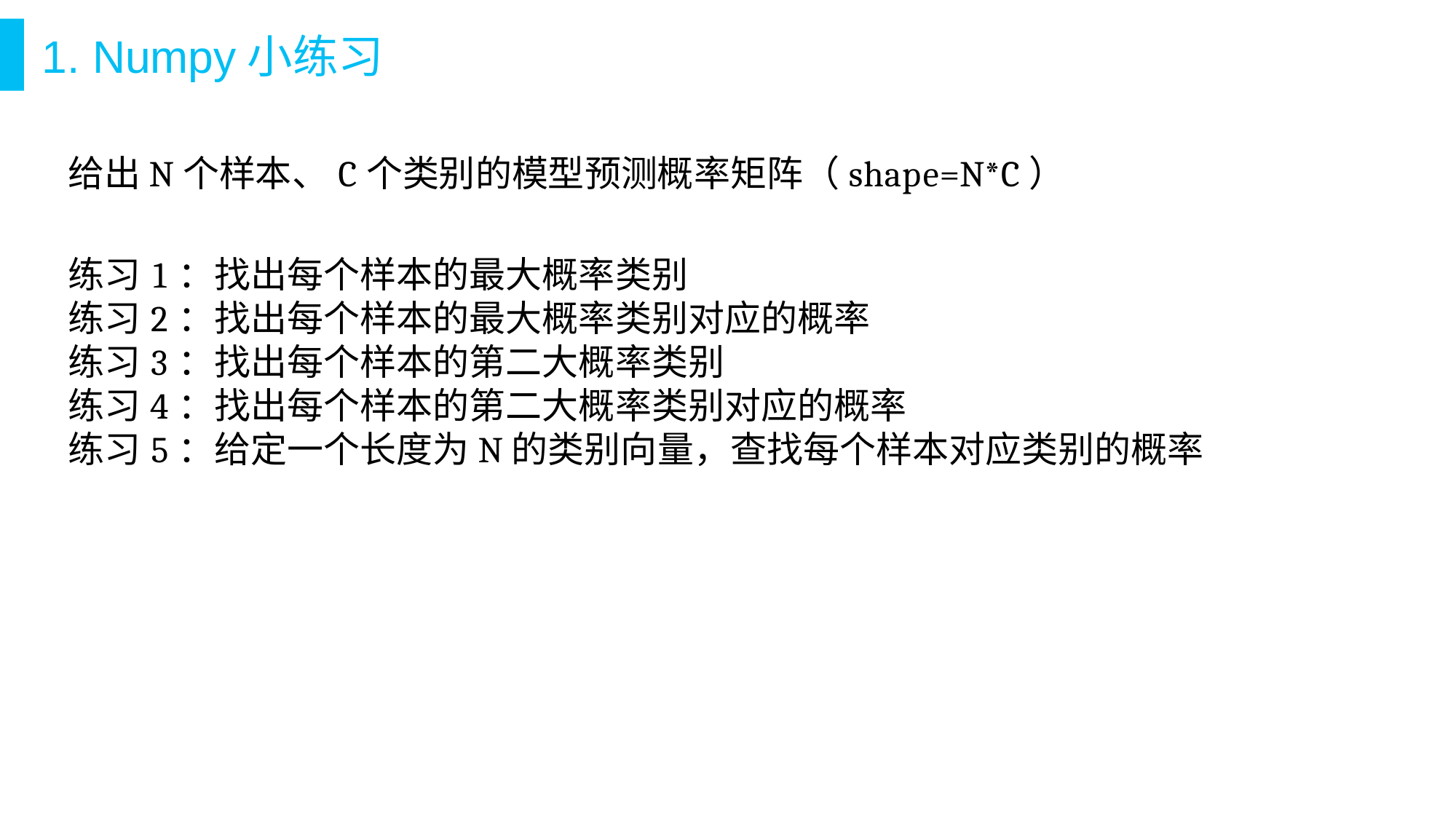

# 1. Numpy小练习

给出N个样本、C个类别的模型预测概率矩阵（shape=N*C）

练习1：找出每个样本的最大概率类别
练习2：找出每个样本的最大概率类别对应的概率
练习3：找出每个样本的第二大概率类别
练习4：找出每个样本的第二大概率类别对应的概率
练习5：给定一个长度为N的类别向量，查找每个样本对应类别的概率